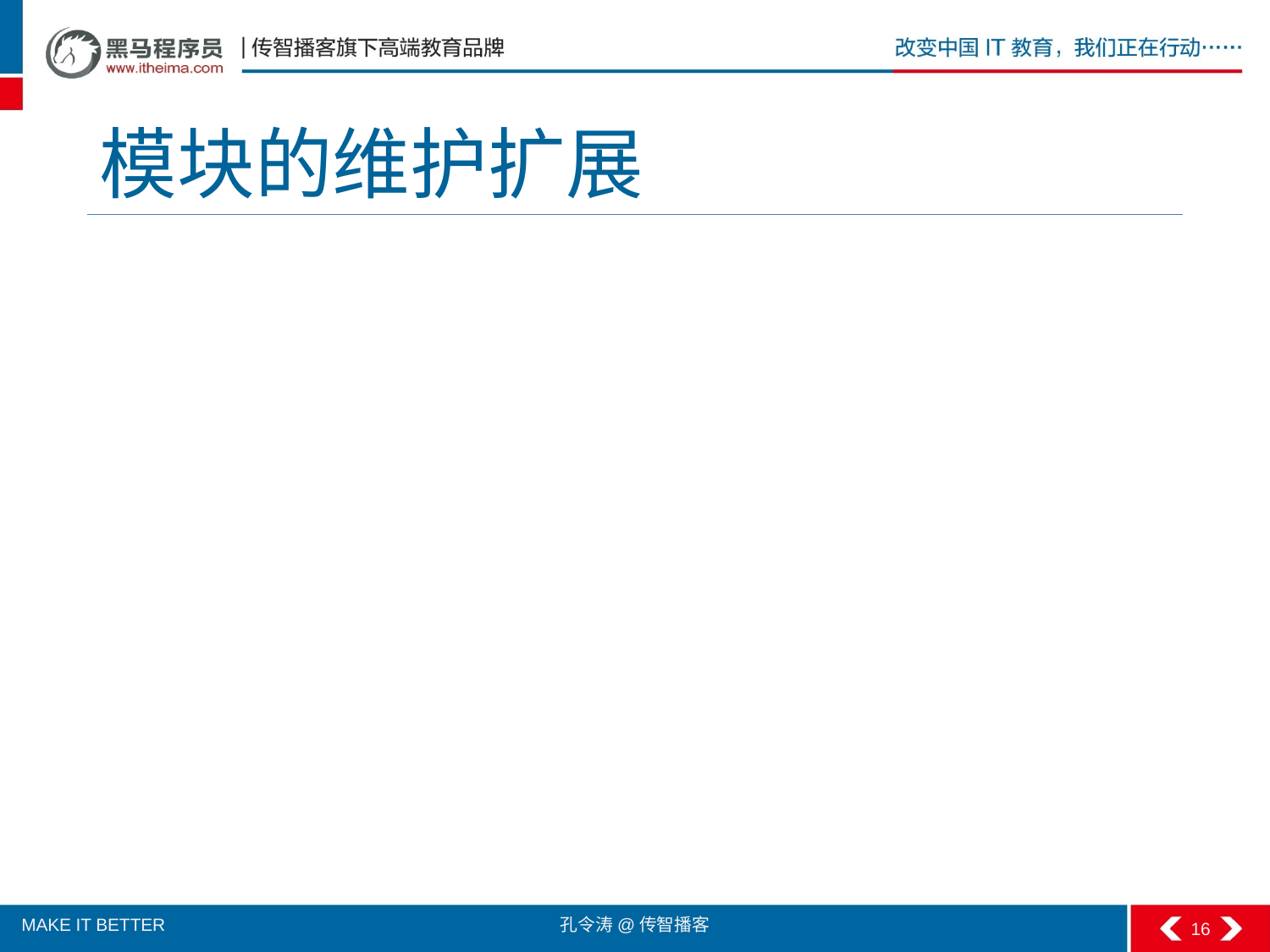

# 模块的维护扩展

16
孔令涛@传智播客
MAKE IT BETTER